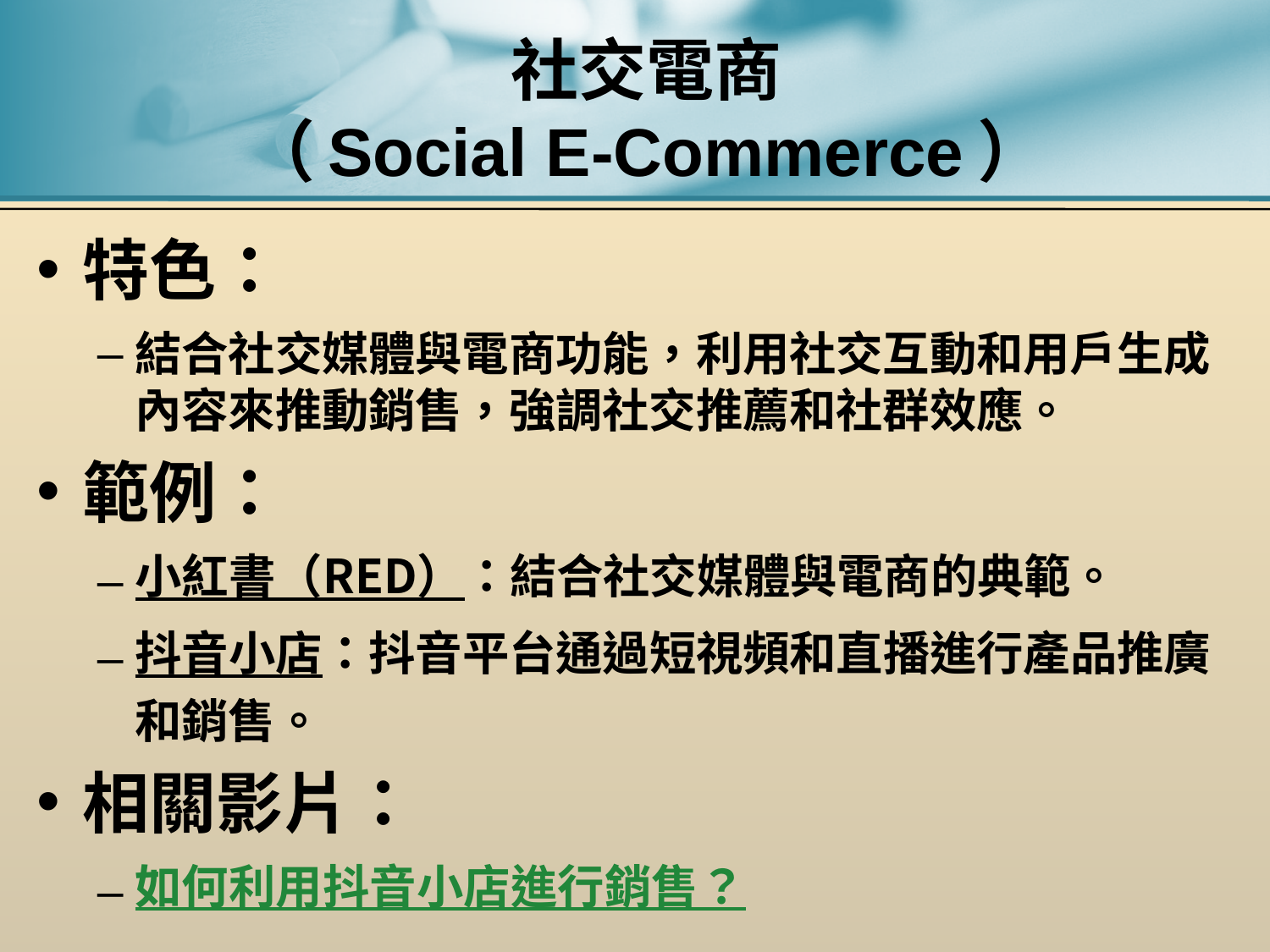

# 社交電商 （Social E-Commerce）
特色：
結合社交媒體與電商功能，利用社交互動和用戶生成內容來推動銷售，強調社交推薦和社群效應。
範例：
小紅書（RED）：結合社交媒體與電商的典範。
抖音小店：抖音平台通過短視頻和直播進行產品推廣和銷售。
相關影片：
如何利用抖音小店進行銷售？